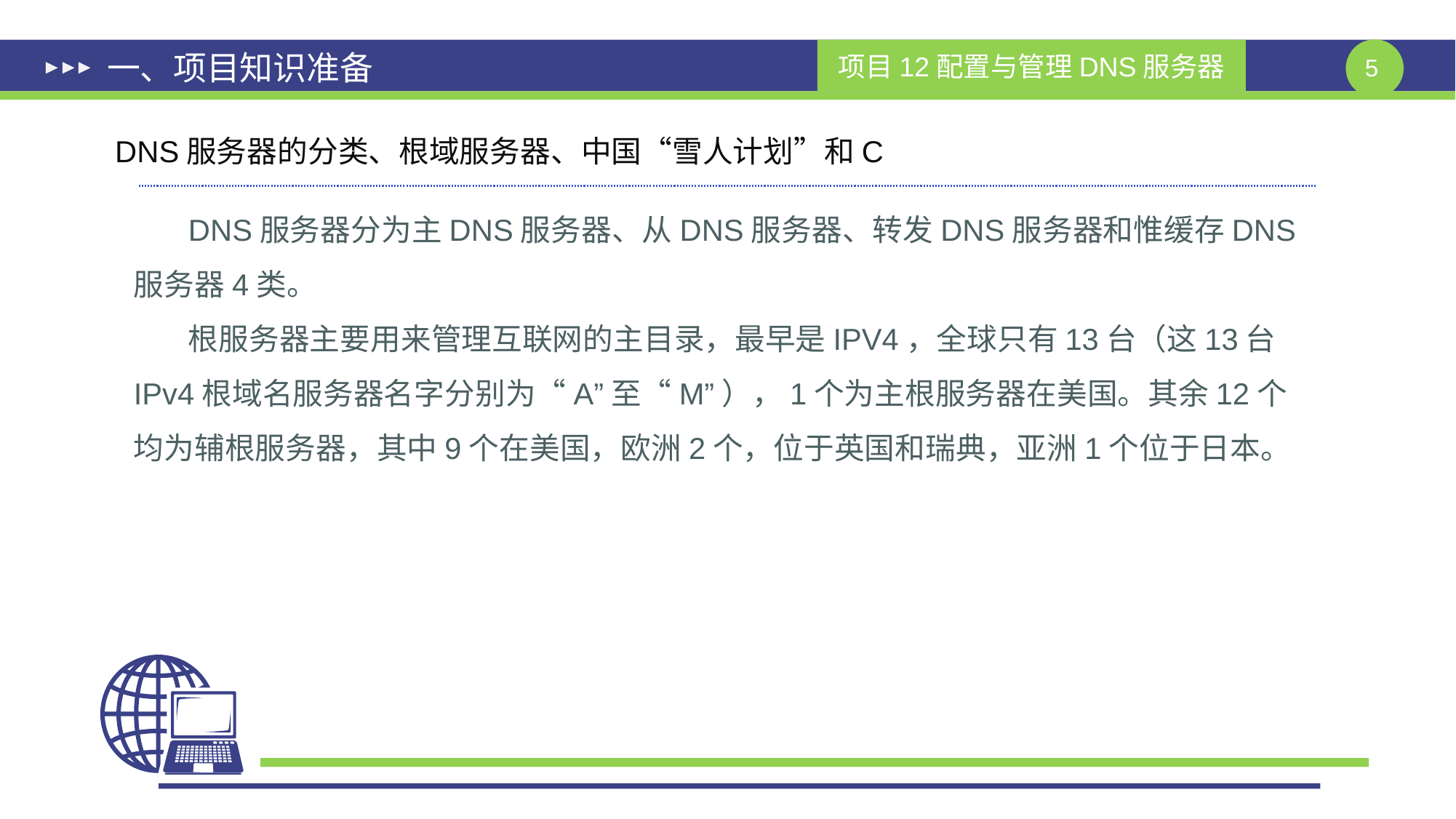

# 一、项目知识准备
DNS服务器的分类、根域服务器、中国“雪人计划”和C

DNS服务器分为主DNS服务器、从DNS服务器、转发DNS服务器和惟缓存DNS服务器4类。
根服务器主要用来管理互联网的主目录，最早是IPV4，全球只有13台（这13台IPv4根域名服务器名字分别为“A”至“M”），1个为主根服务器在美国。其余12个均为辅根服务器，其中9个在美国，欧洲2个，位于英国和瑞典，亚洲1个位于日本。